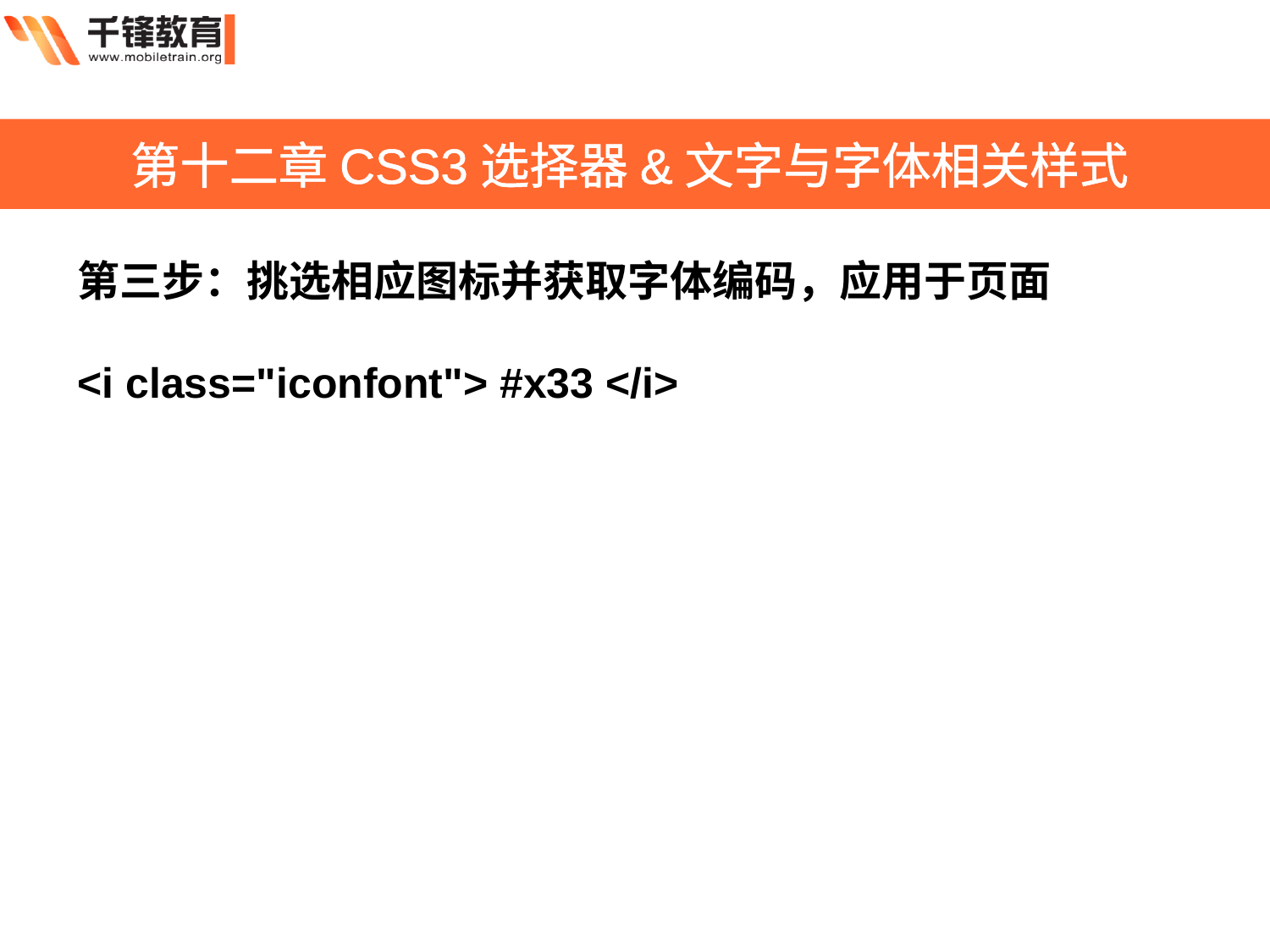

第十二章CSS3选择器&文字与字体相关样式
第三步：挑选相应图标并获取字体编码，应用于页面

<i class="iconfont"> #x33 </i>